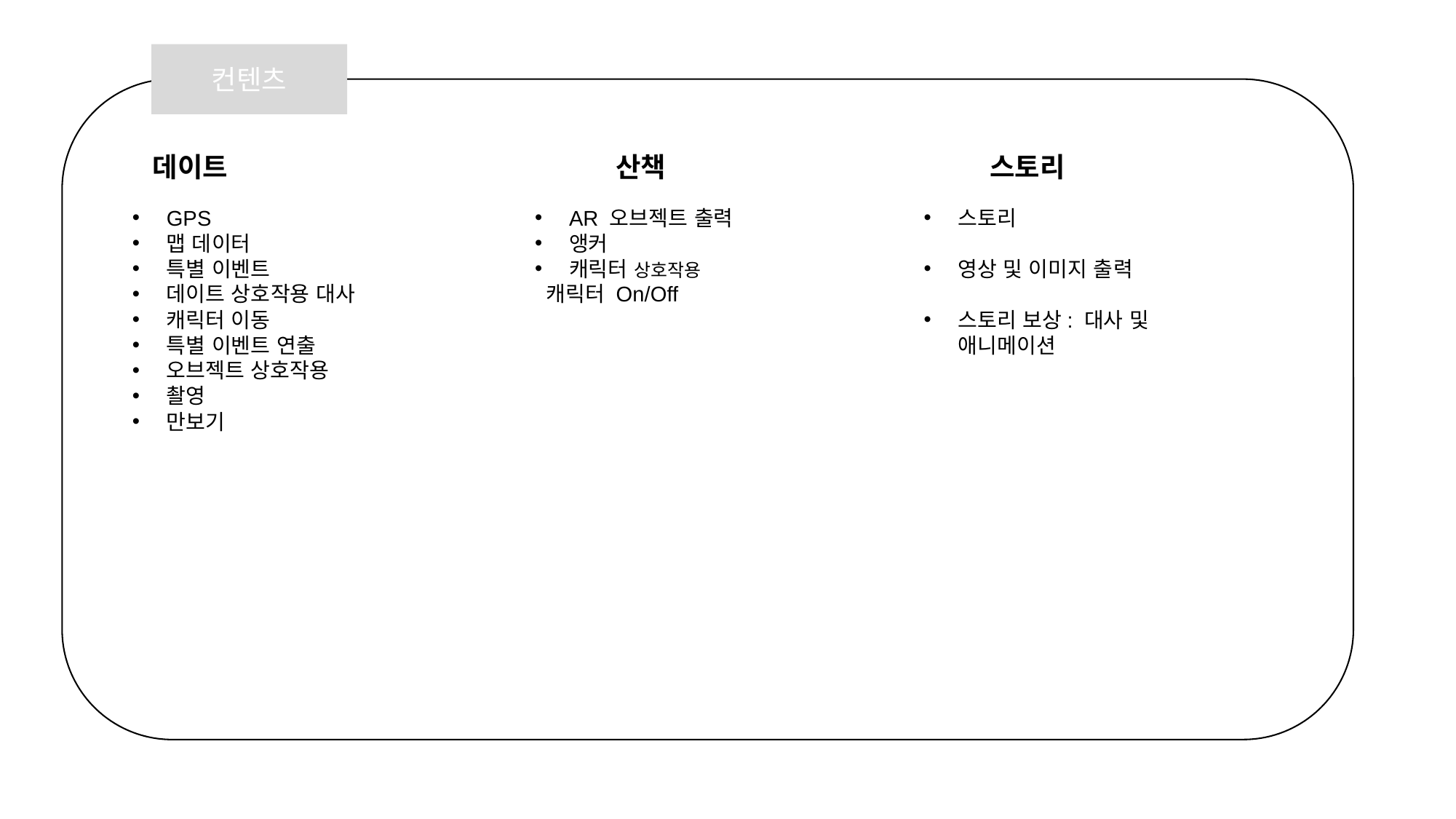

컨텐츠

데이트
산책
스토리
GPS
맵 데이터
특별 이벤트
데이트 상호작용 대사
캐릭터 이동
특별 이벤트 연출
오브젝트 상호작용
촬영
만보기

AR 오브젝트 출력
앵커
캐릭터 상호작용
 캐릭터 On/Off

스토리

영상 및 이미지 출력

스토리 보상: 대사 및 애니메이션